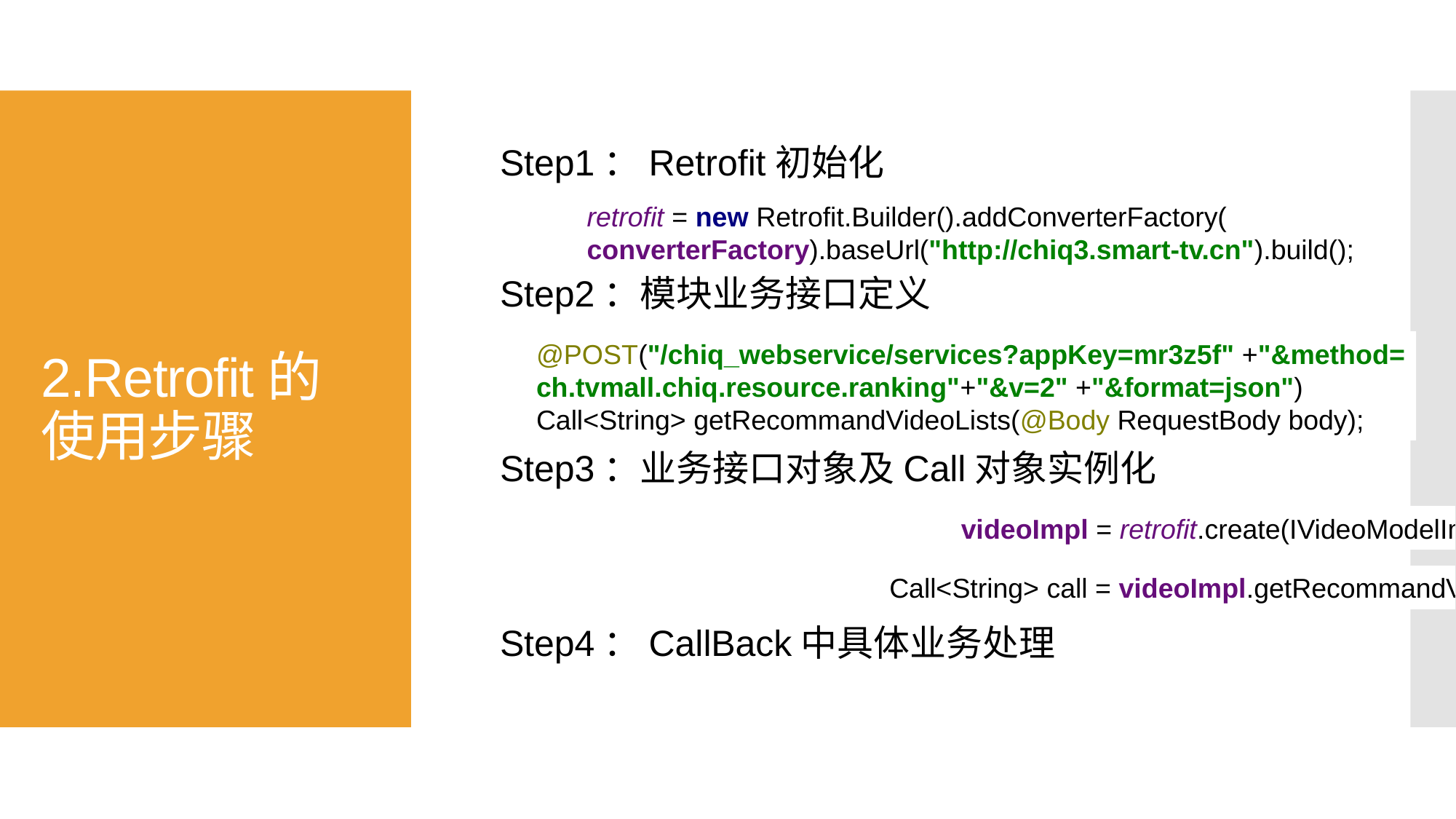

# 2.Retrofit的使用步骤
Step1：Retrofit初始化

Step2：模块业务接口定义

Step3：业务接口对象及Call对象实例化

Step4：CallBack中具体业务处理

retrofit = new Retrofit.Builder().addConverterFactory(
converterFactory).baseUrl("http://chiq3.smart-tv.cn").build();
@POST("/chiq_webservice/services?appKey=mr3z5f" +"&method=
ch.tvmall.chiq.resource.ranking"+"&v=2" +"&format=json")
Call<String> getRecommandVideoLists(@Body RequestBody body);
videoImpl = retrofit.create(IVideoModelImpl.class);
Call<String> call = videoImpl.getRecommandVideoLists(body);